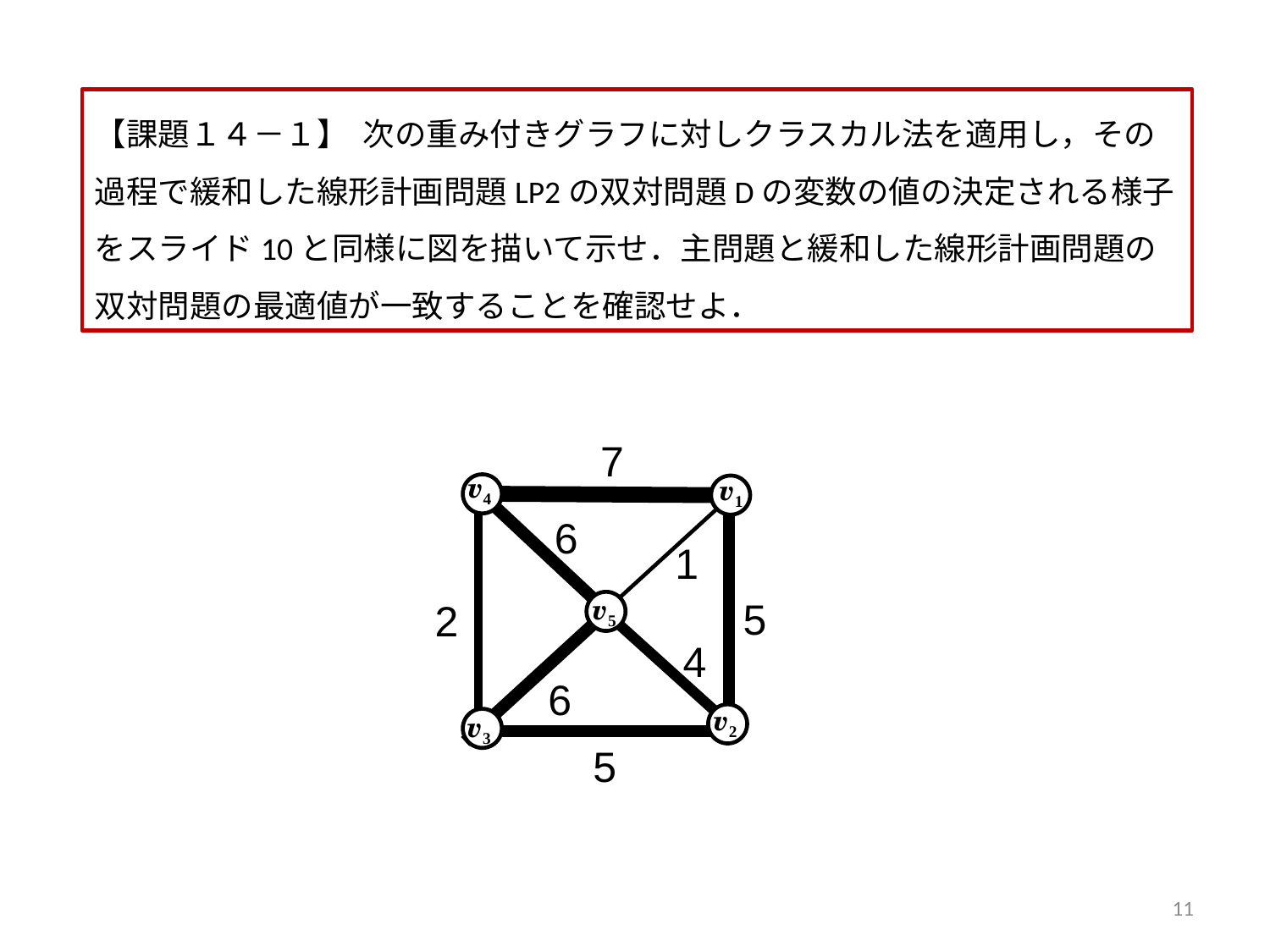

【課題１４－１】  次の重み付きグラフに対しクラスカル法を適用し，その過程で緩和した線形計画問題LP2の双対問題Dの変数の値の決定される様子をスライド10と同様に図を描いて示せ．主問題と緩和した線形計画問題の双対問題の最適値が一致することを確認せよ．
7
 v4
 v1

6
1
 v5
5
2

4
6
 v2
 v3

5
11